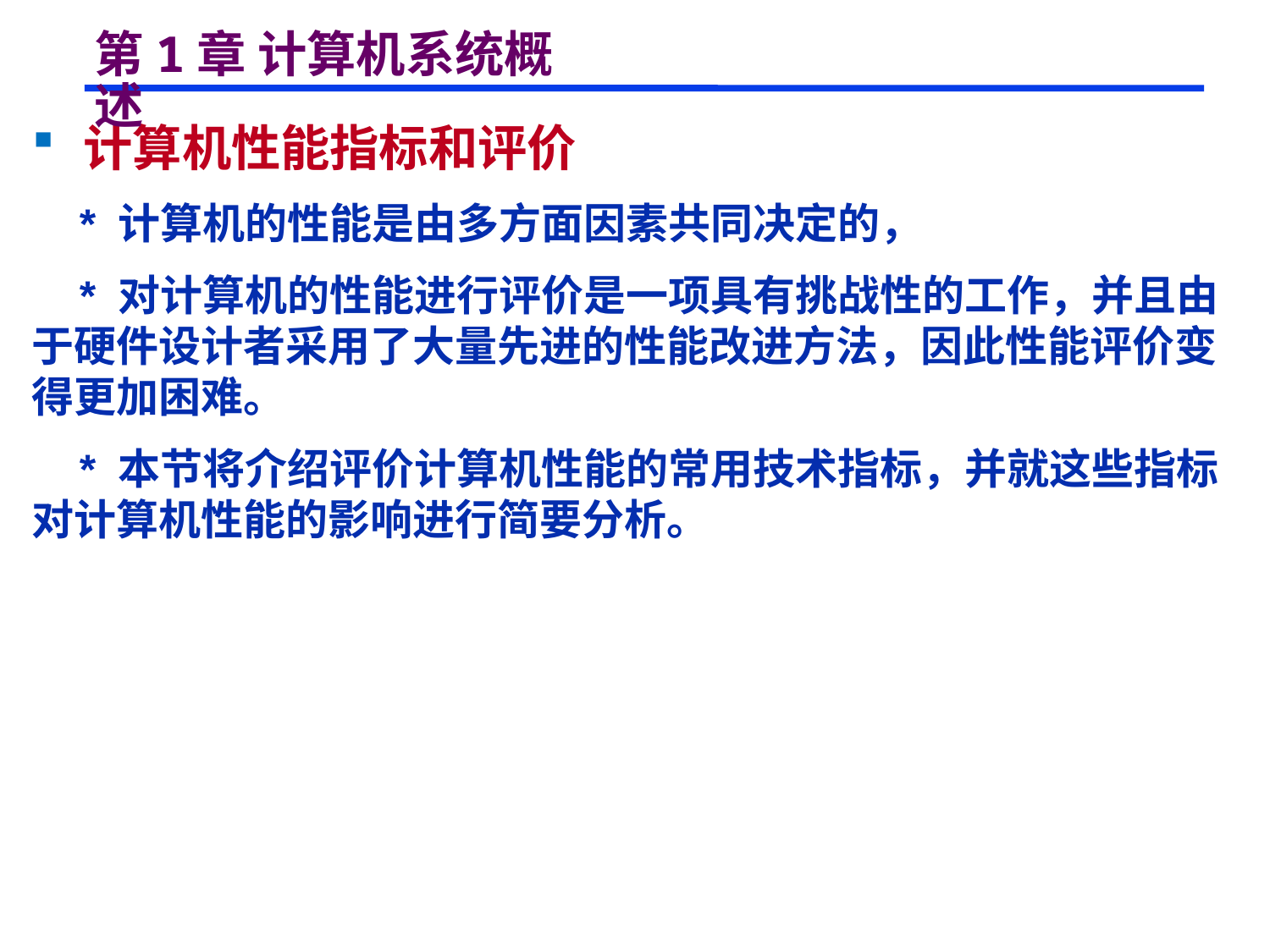

# 第1章 计算机系统概述
 计算机性能指标和评价
    * 计算机的性能是由多方面因素共同决定的，
    * 对计算机的性能进行评价是一项具有挑战性的工作，并且由于硬件设计者采用了大量先进的性能改进方法，因此性能评价变得更加困难。
    * 本节将介绍评价计算机性能的常用技术指标，并就这些指标对计算机性能的影响进行简要分析。